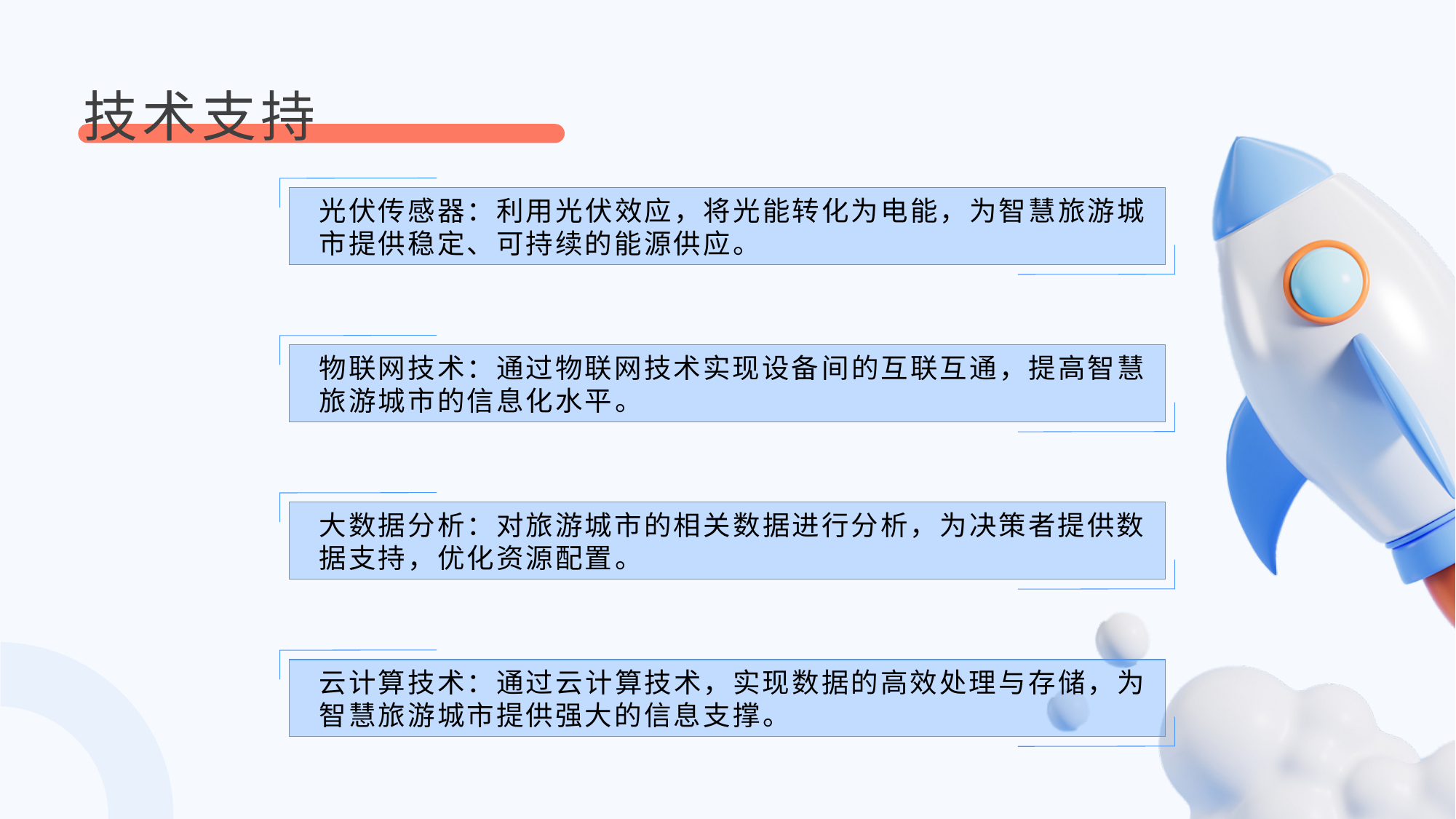

技术支持

光伏传感器：利用光伏效应，将光能转化为电能，为智慧旅游城市提供稳定、可持续的能源供应。

物联网技术：通过物联网技术实现设备间的互联互通，提高智慧旅游城市的信息化水平。

大数据分析：对旅游城市的相关数据进行分析，为决策者提供数据支持，优化资源配置。

云计算技术：通过云计算技术，实现数据的高效处理与存储，为智慧旅游城市提供强大的信息支撑。